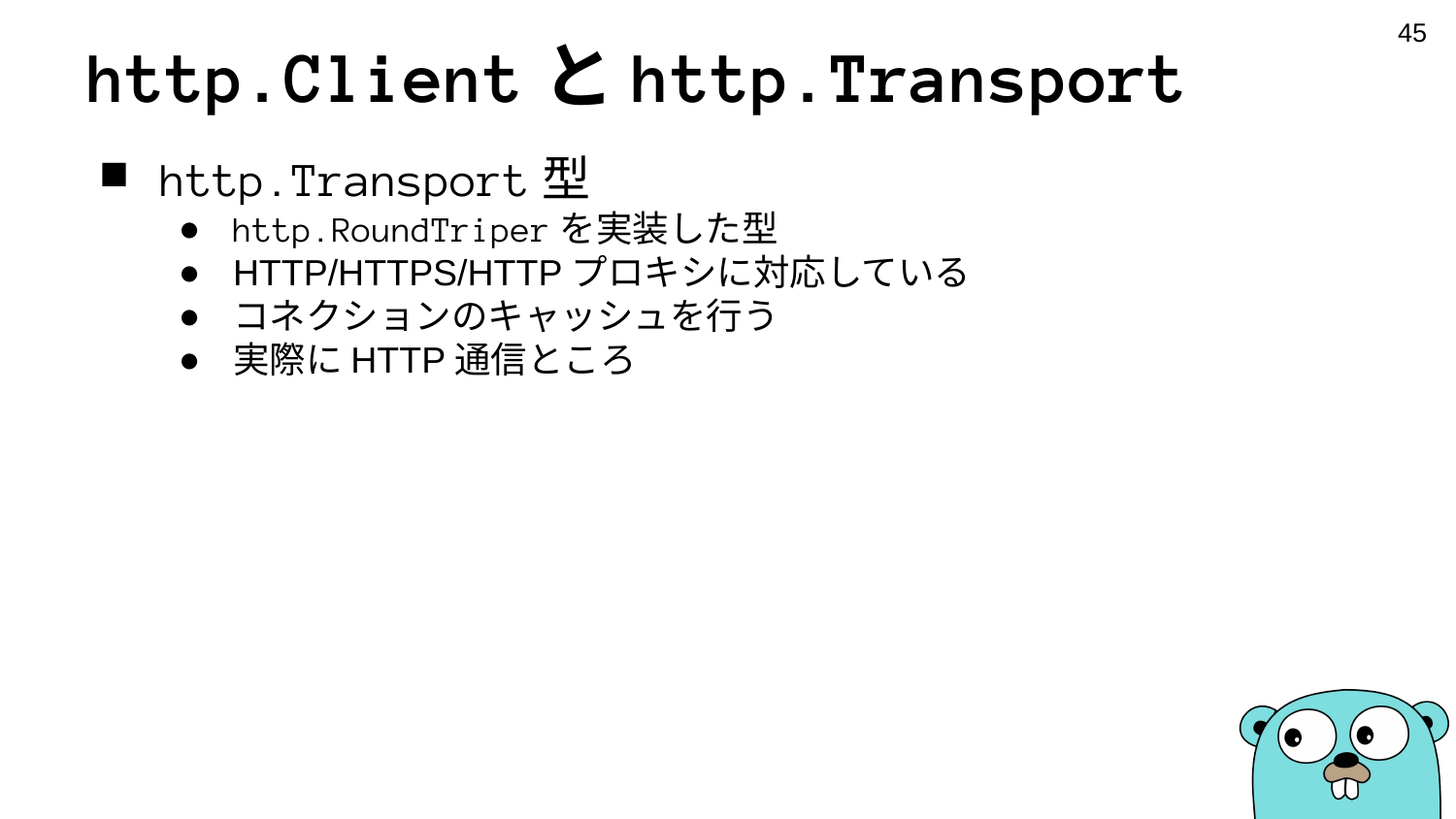

45
# http.Clientとhttp.Transport
http.Transport型
http.RoundTriperを実装した型
HTTP/HTTPS/HTTPプロキシに対応している
コネクションのキャッシュを行う
実際にHTTP通信ところ